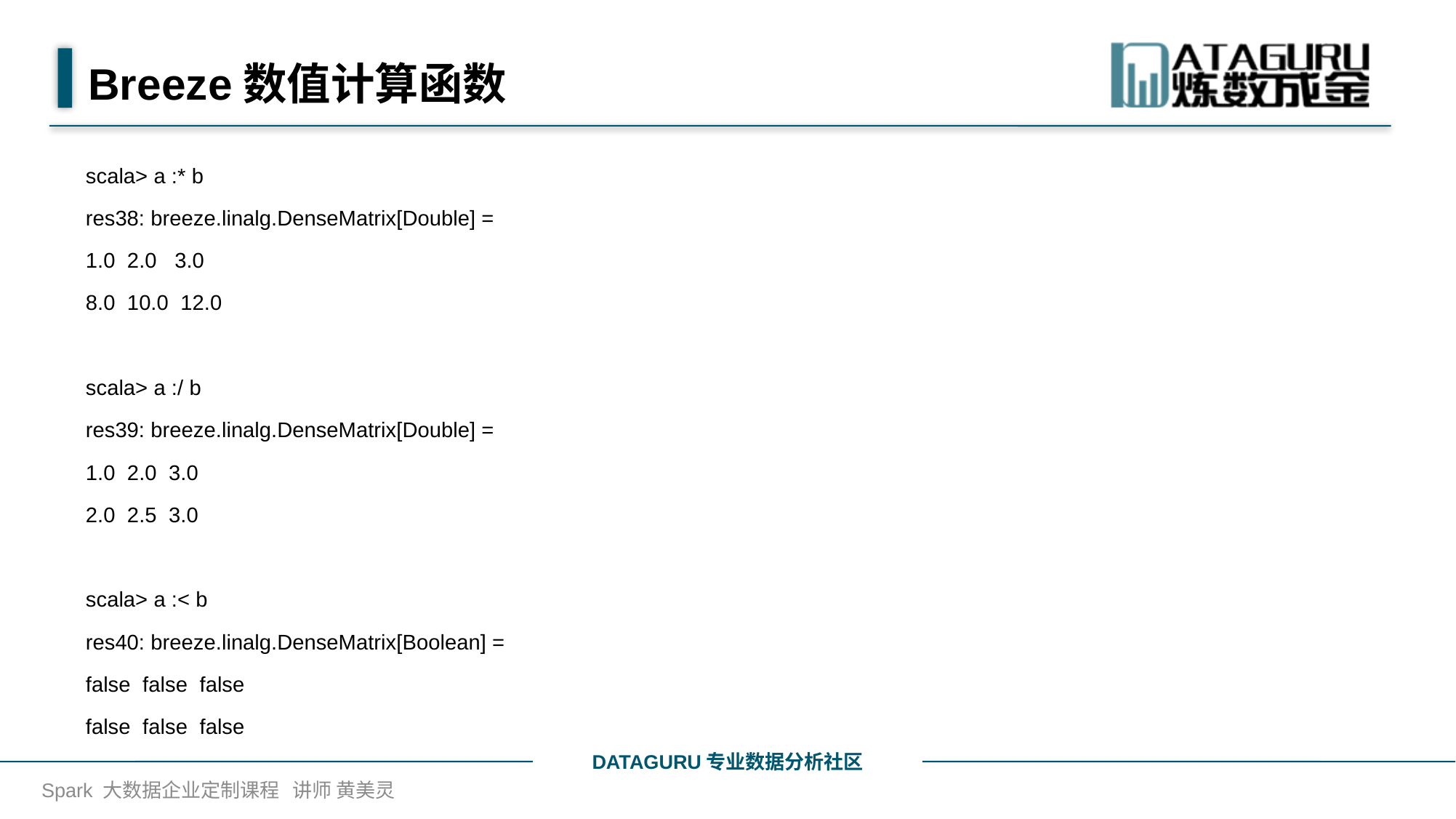

# Breeze数值计算函数
scala> a :* b
res38: breeze.linalg.DenseMatrix[Double] =
1.0  2.0   3.0
8.0  10.0  12.0

scala> a :/ b
res39: breeze.linalg.DenseMatrix[Double] =
1.0  2.0  3.0
2.0  2.5  3.0

scala> a :< b
res40: breeze.linalg.DenseMatrix[Boolean] =
false  false  false
false  false  false